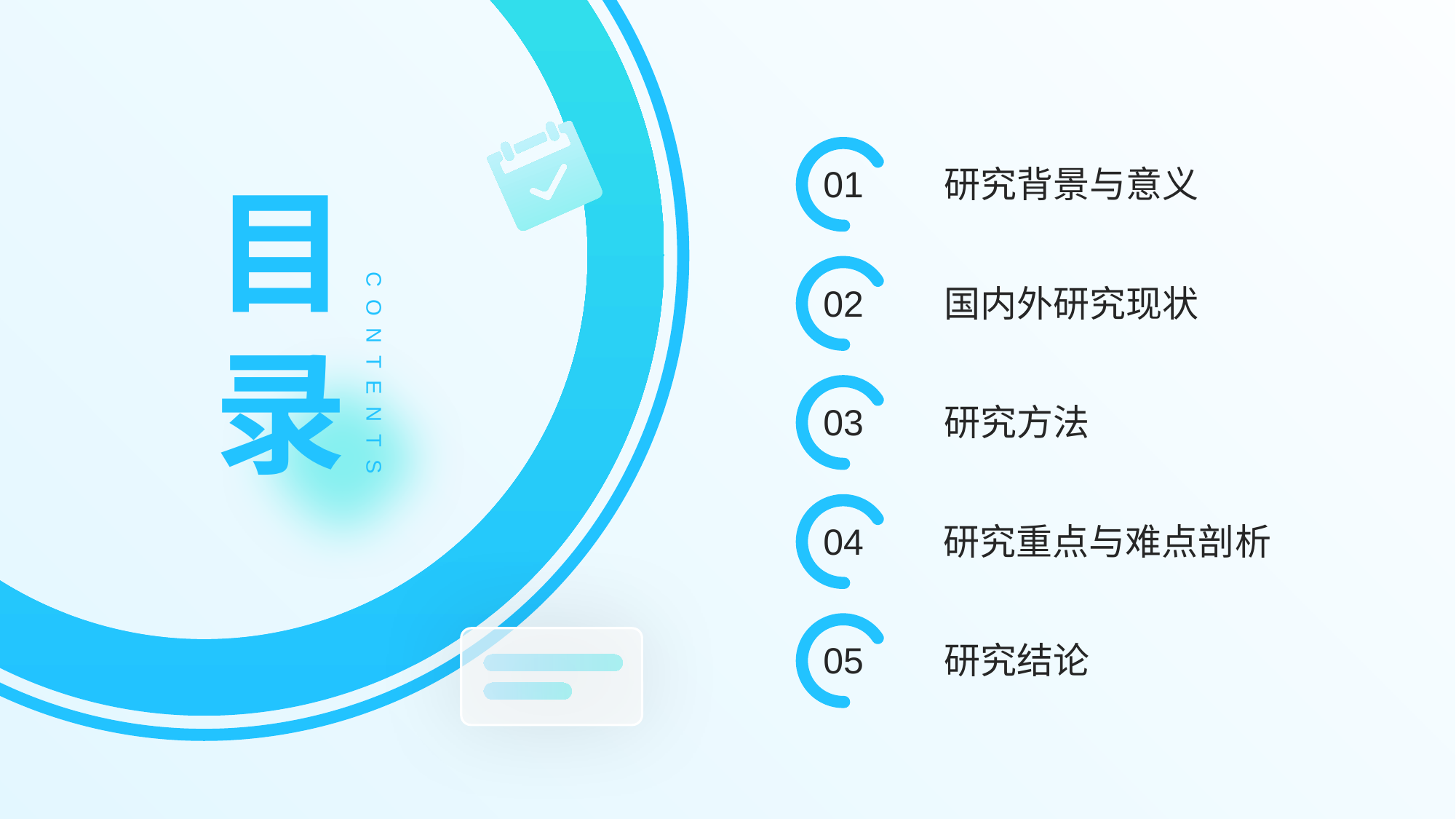

01
研究背景与意义
目录

02
国内外研究现状

CONTENTS

03
研究方法

04
研究重点与难点剖析

05
研究结论